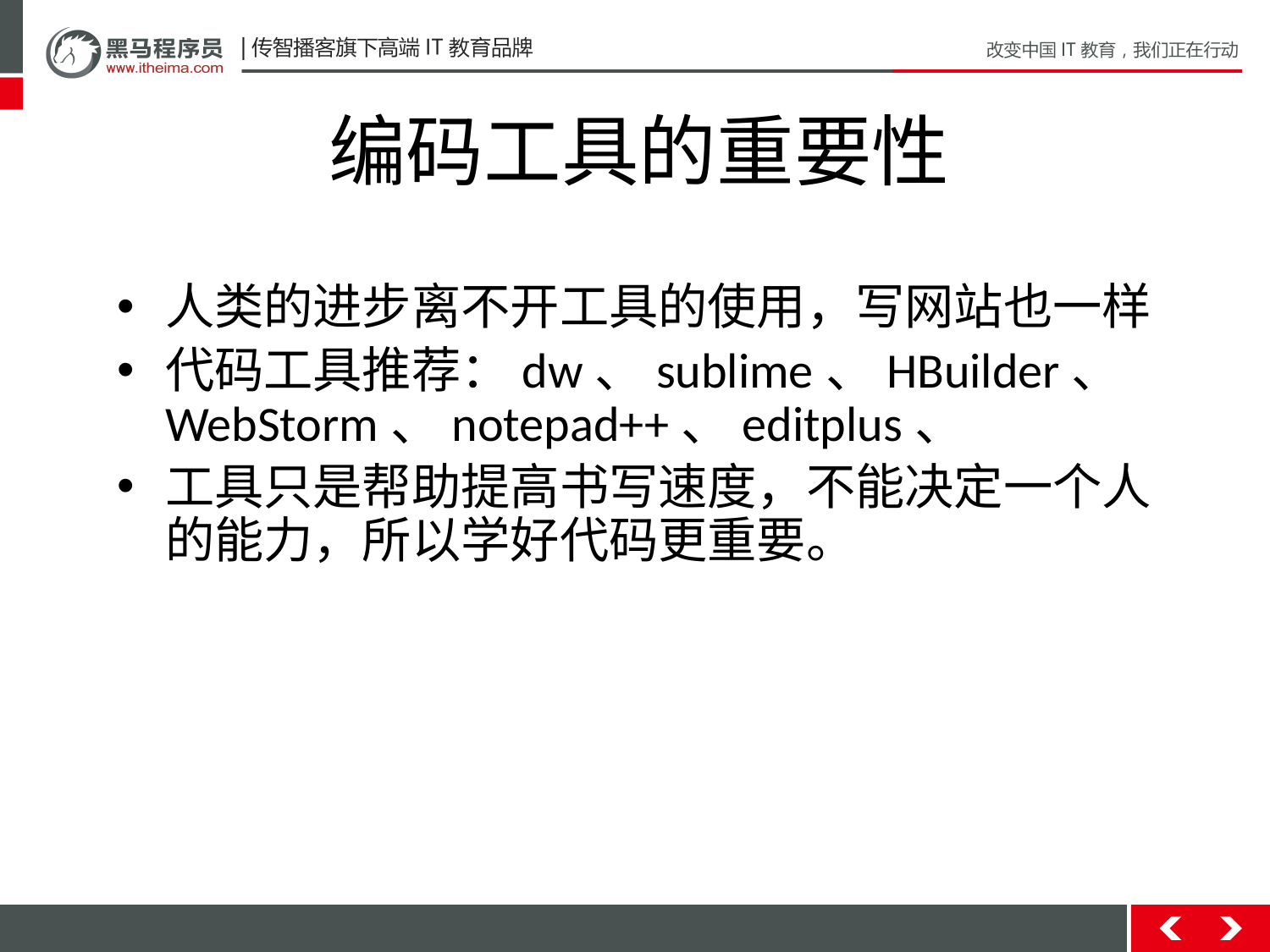

编码工具的重要性
人类的进步离不开工具的使用，写网站也一样
代码工具推荐：dw、sublime、HBuilder、WebStorm、notepad++、editplus、
工具只是帮助提高书写速度，不能决定一个人的能力，所以学好代码更重要。